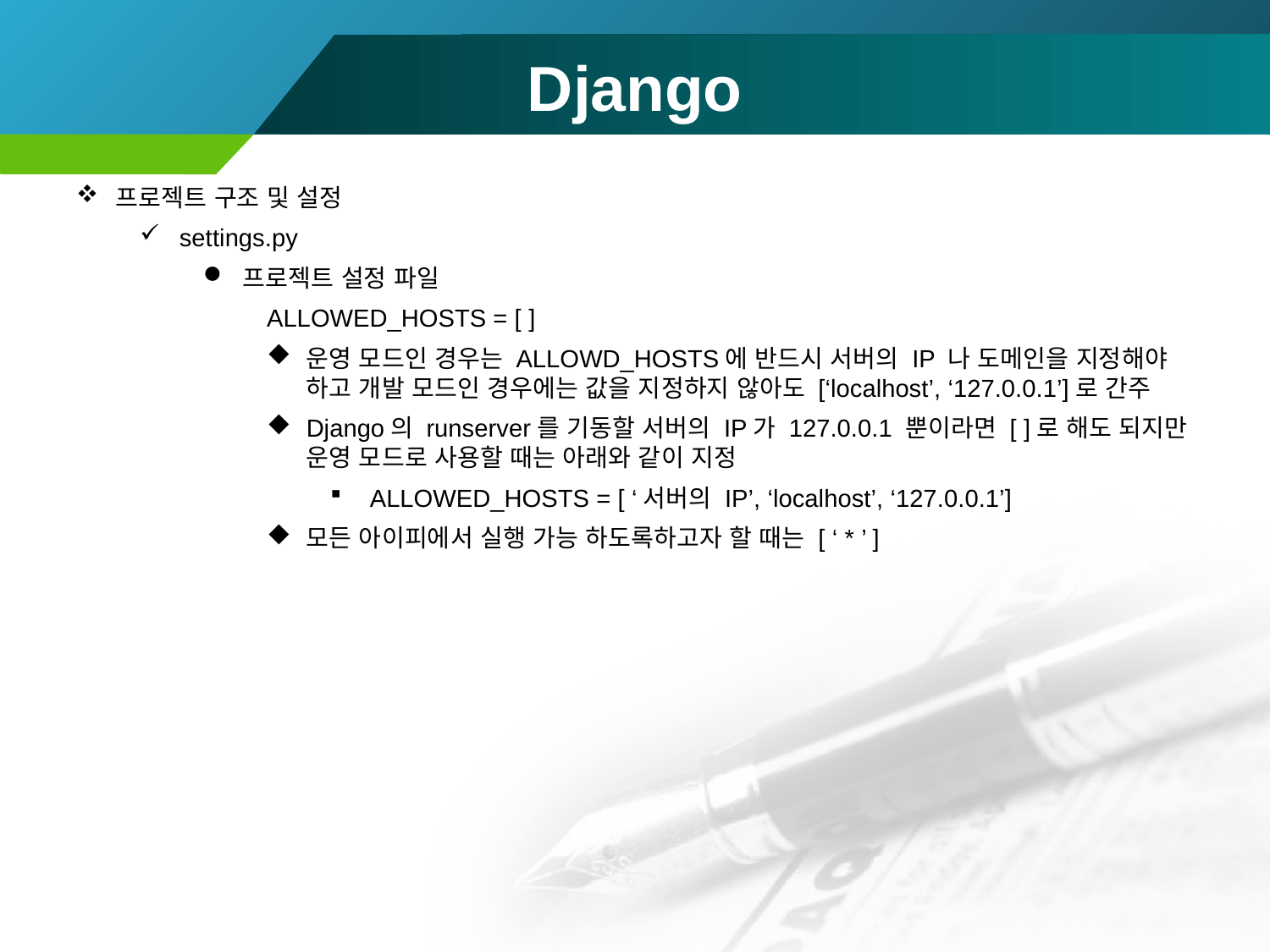

# Django
프로젝트 구조 및 설정
settings.py
프로젝트 설정 파일
ALLOWED_HOSTS = [ ]
운영 모드인 경우는 ALLOWD_HOSTS에 반드시 서버의 IP 나 도메인을 지정해야 하고 개발 모드인 경우에는 값을 지정하지 않아도 [‘localhost’, ‘127.0.0.1’]로 간주
Django의 runserver를 기동할 서버의 IP가 127.0.0.1 뿐이라면 [ ]로 해도 되지만 운영 모드로 사용할 때는 아래와 같이 지정
ALLOWED_HOSTS = [ ‘서버의 IP’, ‘localhost’, ‘127.0.0.1’]
모든 아이피에서 실행 가능 하도록하고자 할 때는 [ ‘ * ’ ]